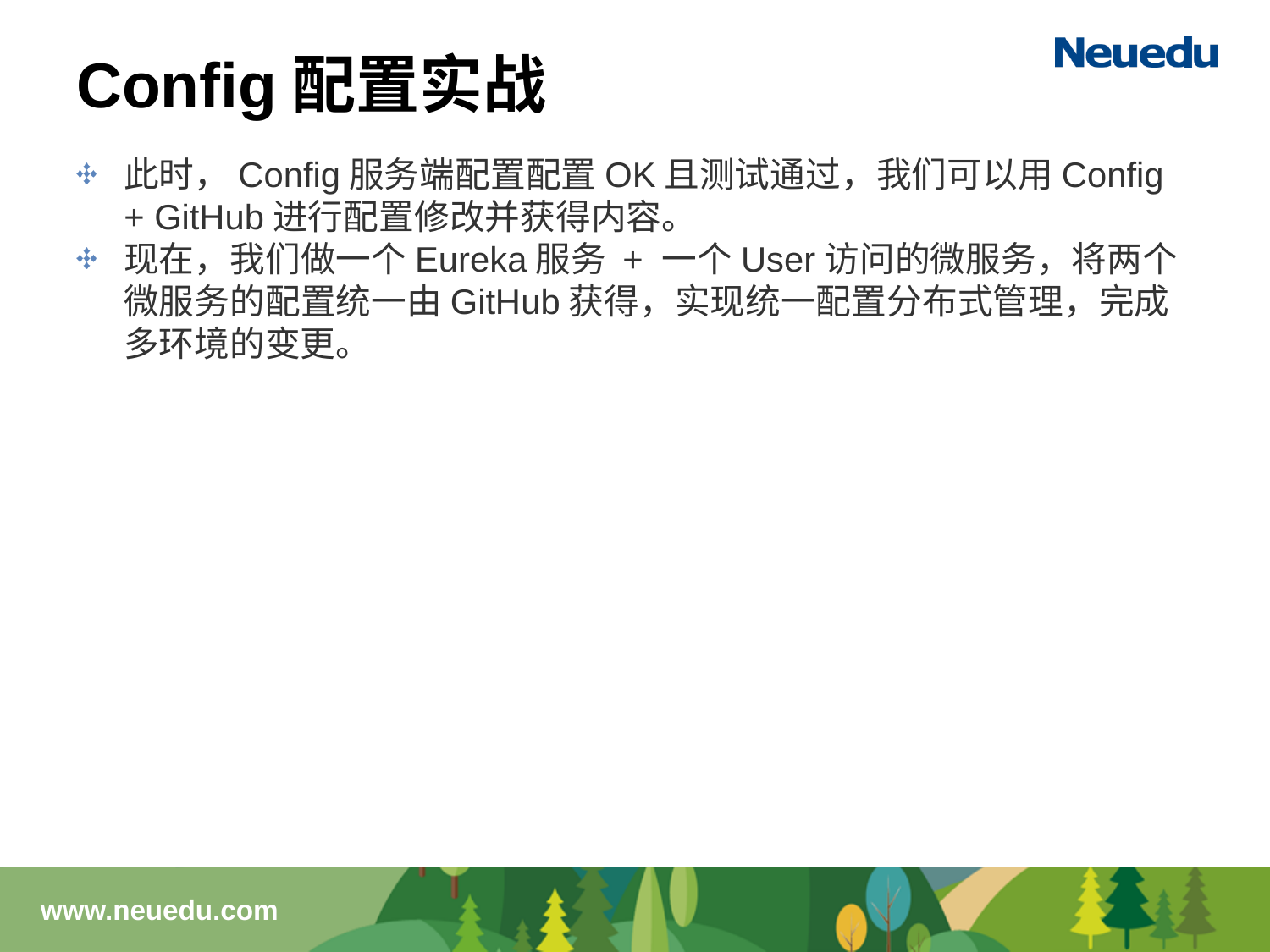

# Config配置实战
此时，Config服务端配置配置OK且测试通过，我们可以用Config + GitHub进行配置修改并获得内容。
现在，我们做一个Eureka服务 + 一个User访问的微服务，将两个微服务的配置统一由GitHub获得，实现统一配置分布式管理，完成多环境的变更。